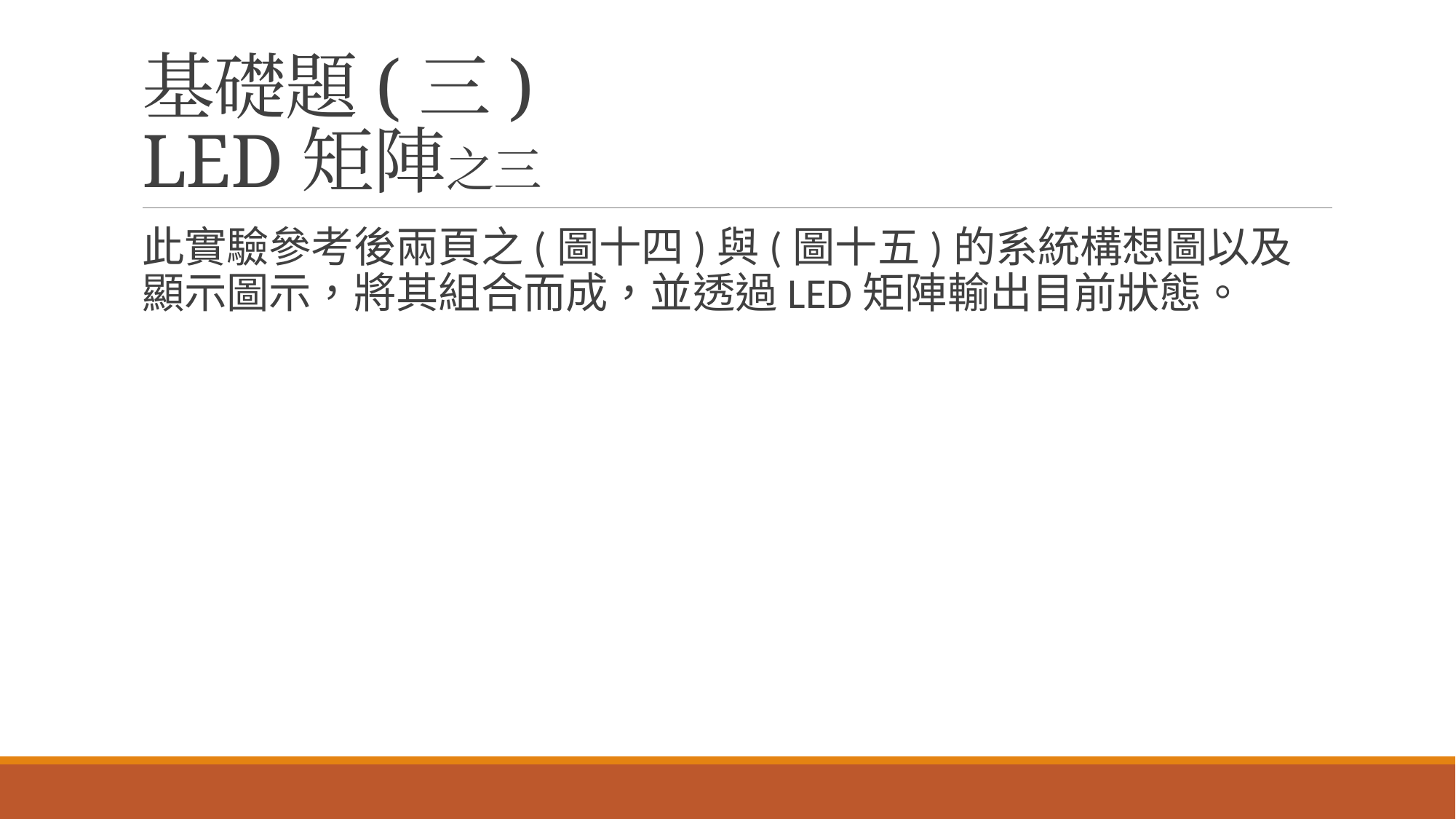

# 基礎題(三) LED矩陣之三
此實驗參考後兩頁之(圖十四)與(圖十五)的系統構想圖以及顯示圖示，將其組合而成，並透過LED矩陣輸出目前狀態。